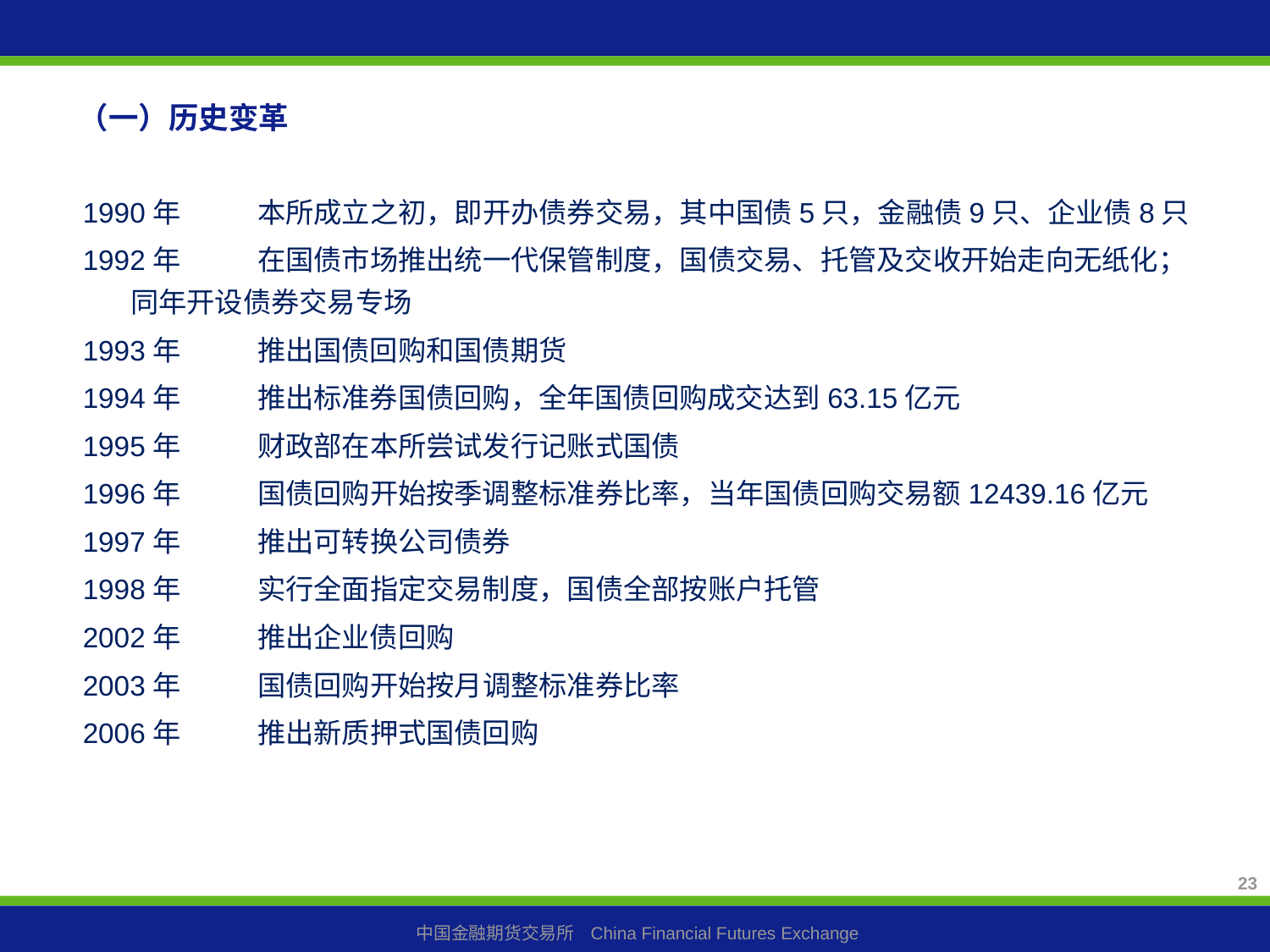

# （一）历史变革
1990年	本所成立之初，即开办债券交易，其中国债5只，金融债9只、企业债8只
1992年	在国债市场推出统一代保管制度，国债交易、托管及交收开始走向无纸化；同年开设债券交易专场
1993年	推出国债回购和国债期货
1994年	推出标准券国债回购，全年国债回购成交达到63.15亿元
1995年	财政部在本所尝试发行记账式国债
1996年	国债回购开始按季调整标准券比率，当年国债回购交易额12439.16亿元
1997年	推出可转换公司债券
1998年	实行全面指定交易制度，国债全部按账户托管
2002年	推出企业债回购
2003年	国债回购开始按月调整标准券比率
2006年	推出新质押式国债回购

23